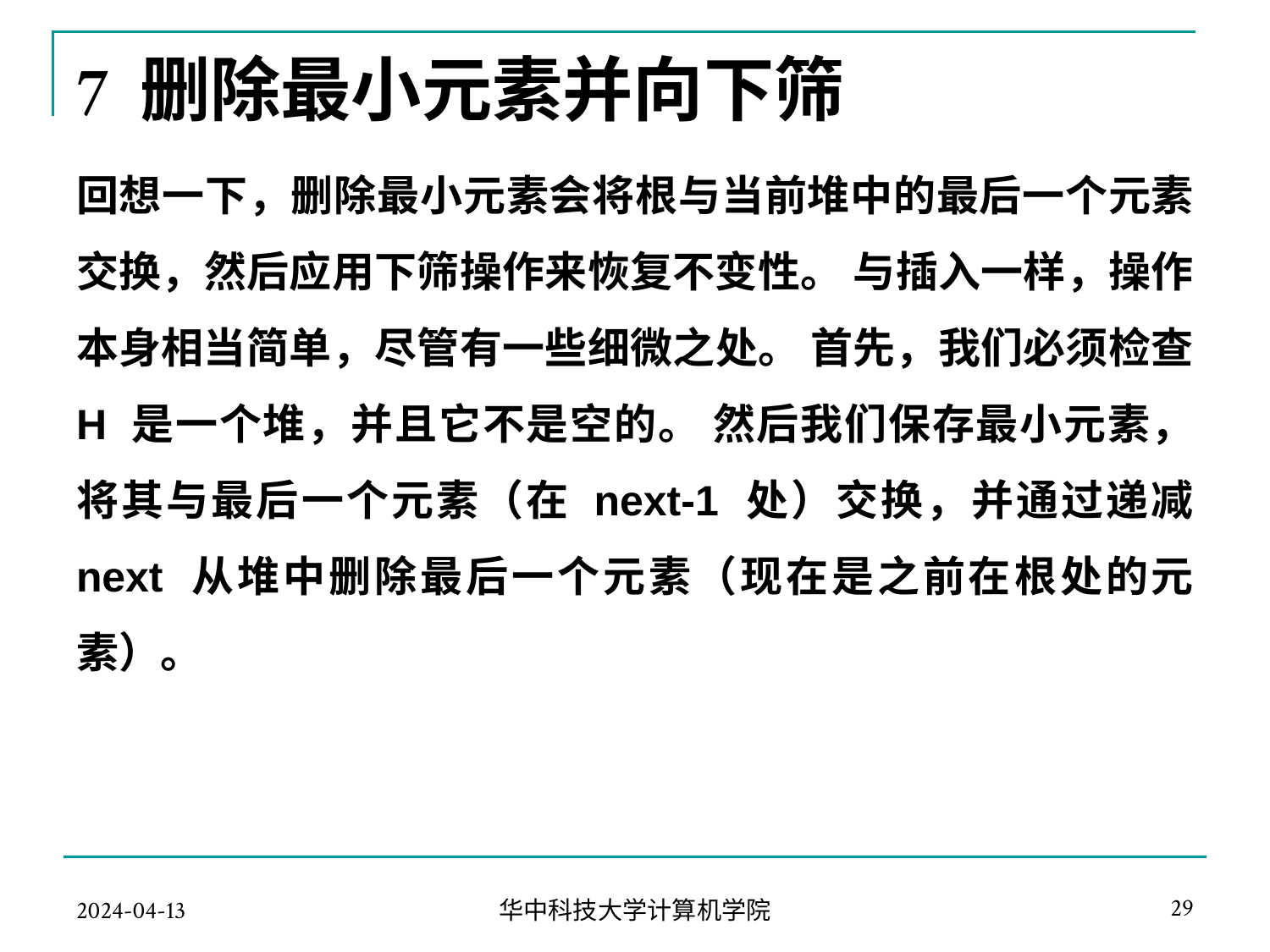

# 7 删除最小元素并向下筛
回想一下，删除最小元素会将根与当前堆中的最后一个元素交换，然后应用下筛操作来恢复不变性。 与插入一样，操作本身相当简单，尽管有一些细微之处。 首先，我们必须检查 H 是一个堆，并且它不是空的。 然后我们保存最小元素，将其与最后一个元素（在 next-1 处）交换，并通过递减 next 从堆中删除最后一个元素（现在是之前在根处的元素）。

2024-04-13
29
华中科技大学计算机学院